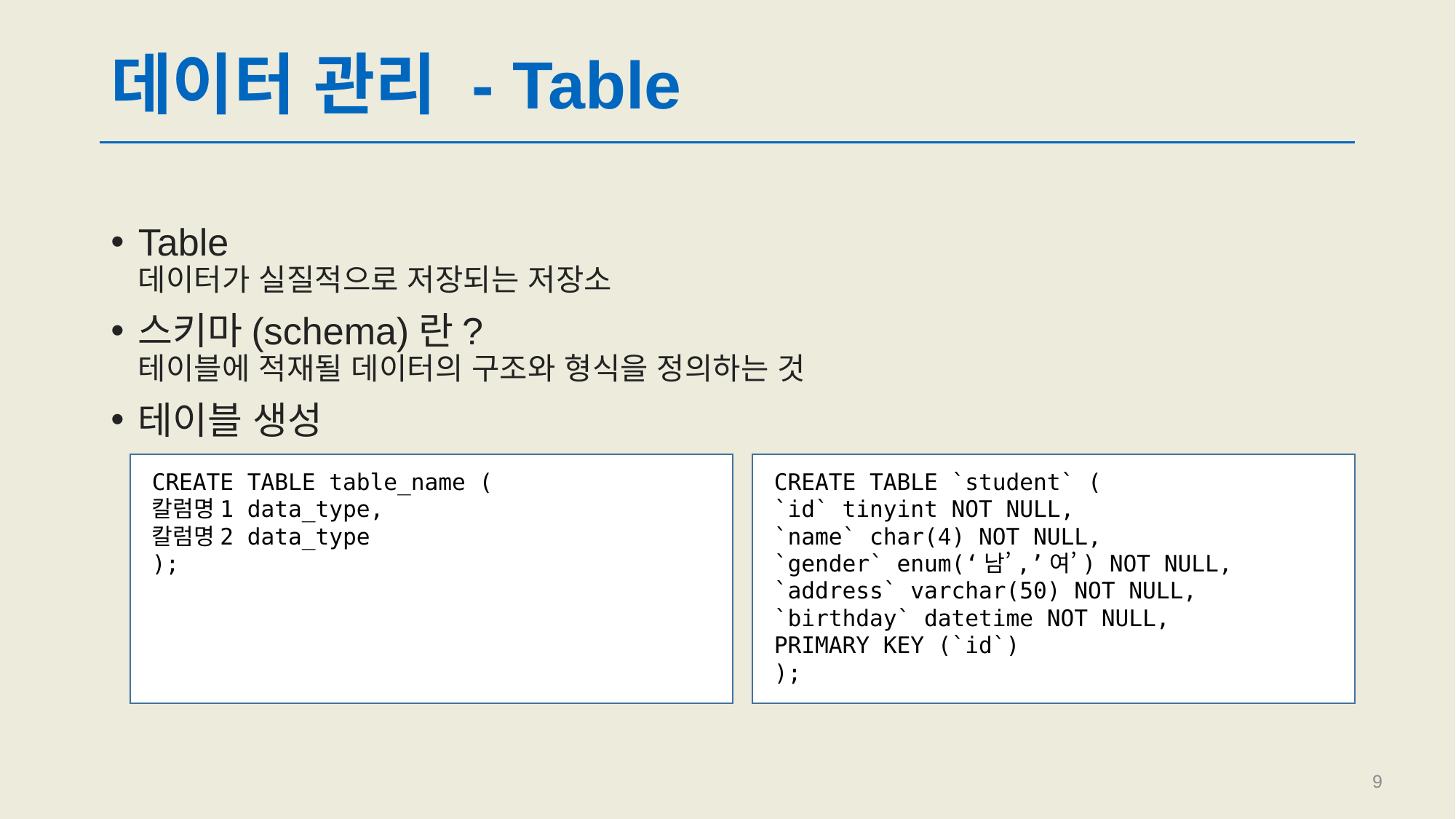

# 데이터 관리 - Table
Table
데이터가 실질적으로 저장되는 저장소
스키마(schema)란?
테이블에 적재될 데이터의 구조와 형식을 정의하는 것
테이블 생성

CREATE TABLE table_name (
칼럼명1 data_type,
칼럼명2 data_type
);
CREATE TABLE `student` (
`id` tinyint NOT NULL,
`name` char(4) NOT NULL,
`gender` enum(‘남’,’여’) NOT NULL,
`address` varchar(50) NOT NULL,
`birthday` datetime NOT NULL,
PRIMARY KEY (`id`)
);
9